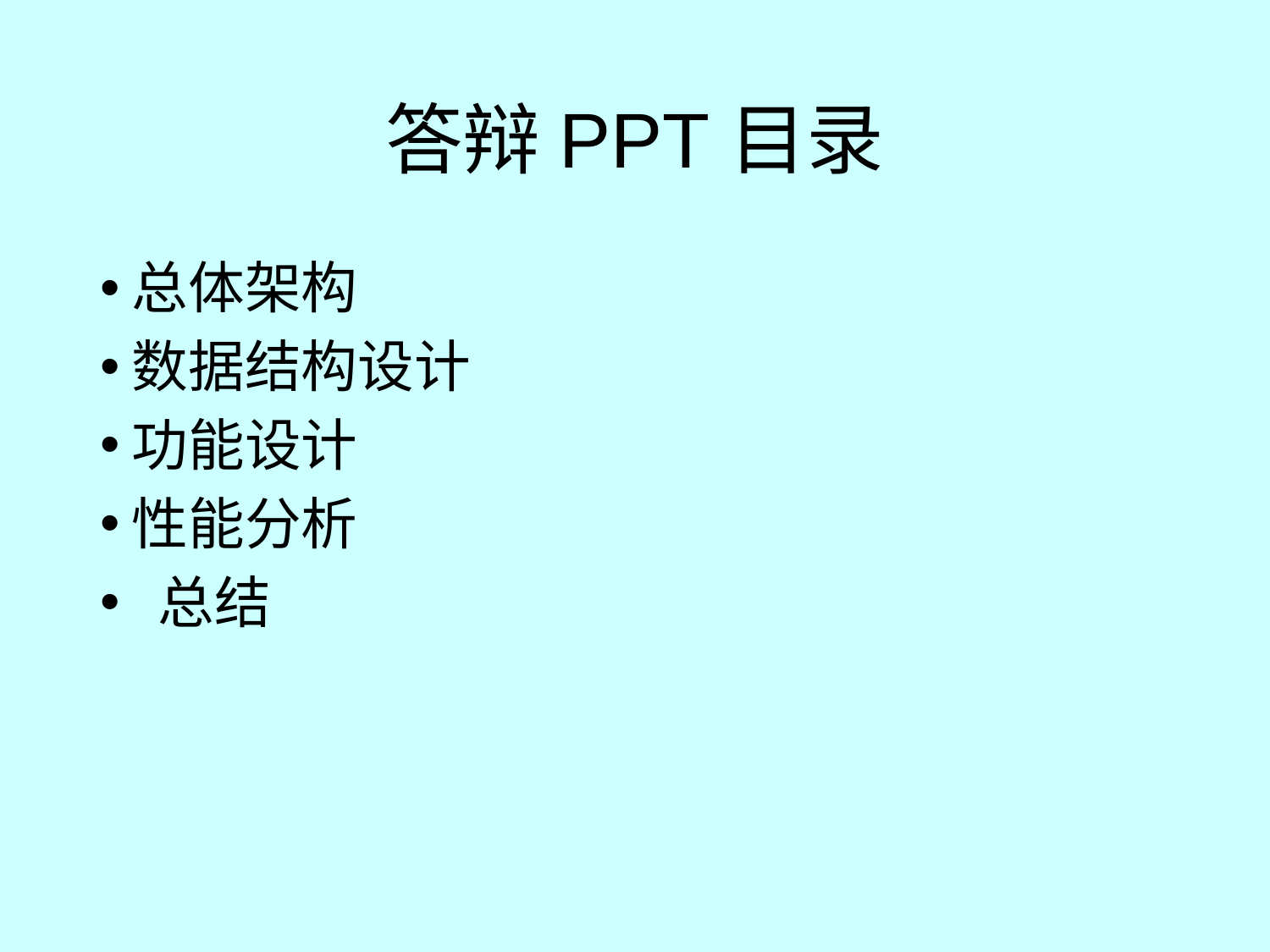

# 答辩PPT目录
总体架构
数据结构设计
功能设计
性能分析
 总结